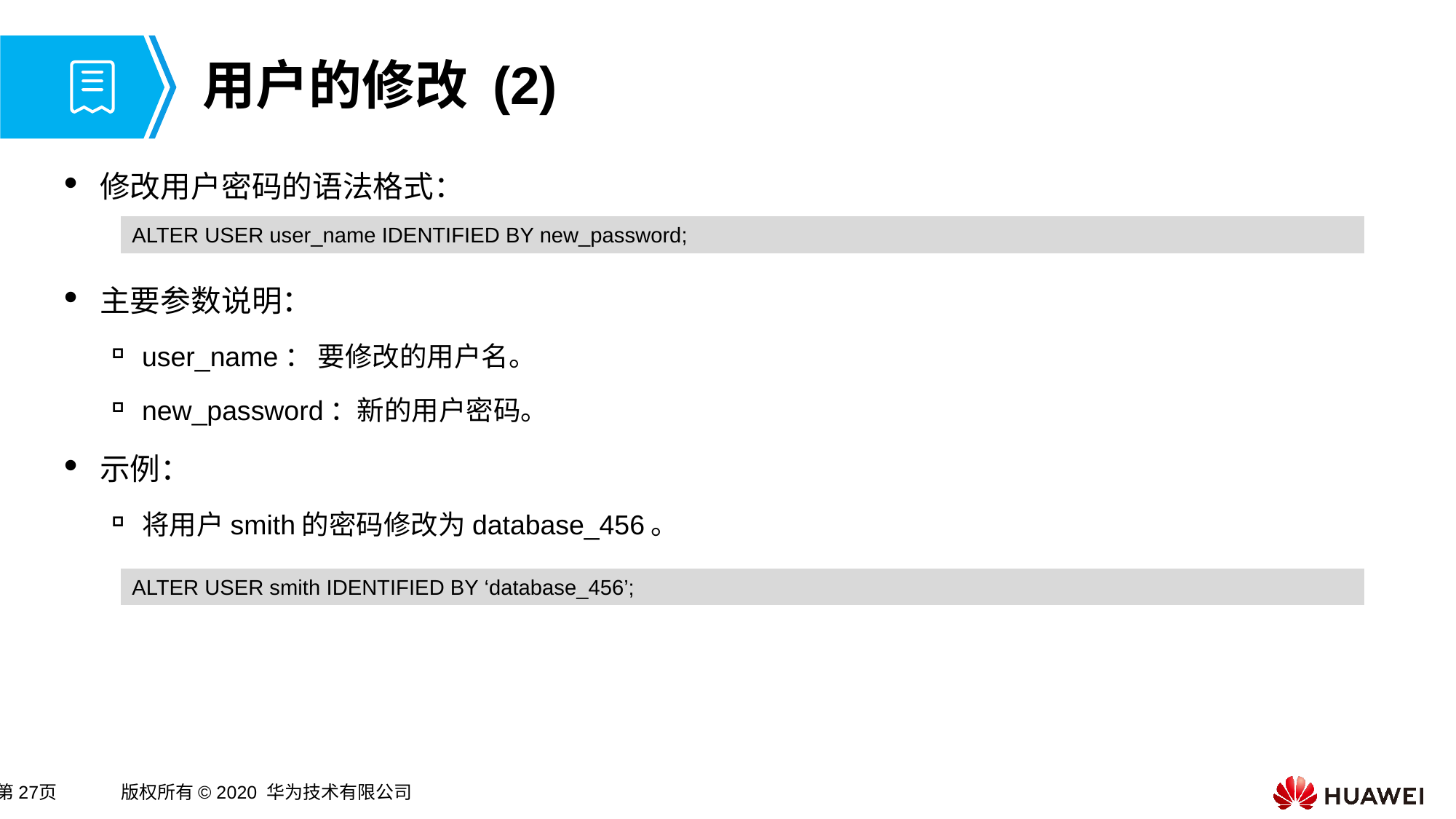

# 用户的修改 (2)
修改用户密码的语法格式：

主要参数说明：
user_name： 要修改的用户名。
new_password：新的用户密码。
示例：
将用户smith的密码修改为database_456。

ALTER USER user_name IDENTIFIED BY new_password;
ALTER USER smith IDENTIFIED BY ‘database_456’;